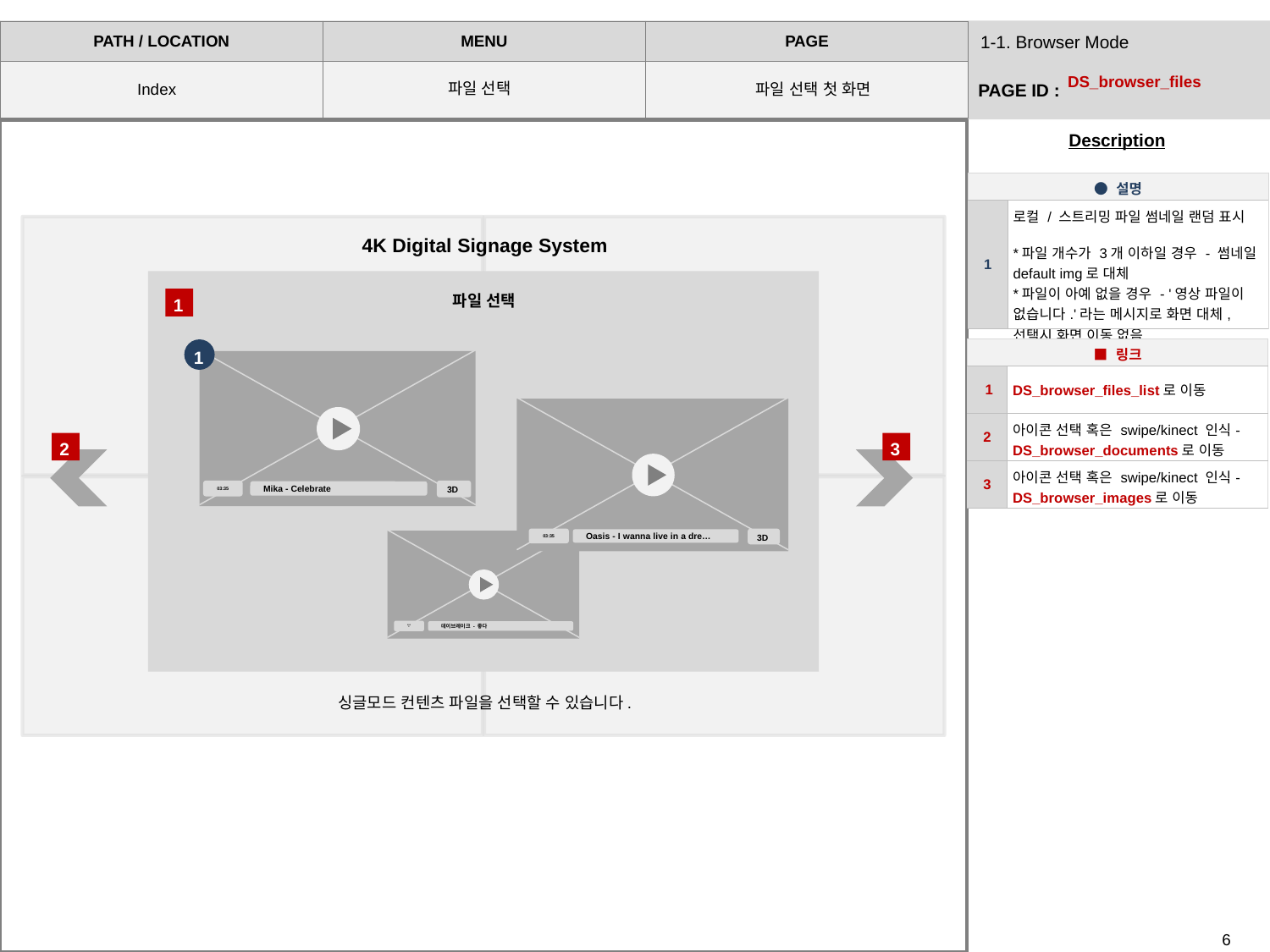

1-1. Browser Mode
DS_browser_files
파일 선택
파일 선택 첫 화면
Index
| ● 설명 |  |
| --- | --- |
| 1 | 로컬 / 스트리밍 파일 썸네일 랜덤 표시 \*파일 개수가 3개 이하일 경우 - 썸네일 default img로 대체 \*파일이 아예 없을 경우 - '영상 파일이 없습니다.'라는 메시지로 화면 대체, 선택시 화면 이동 없음 |

4K Digital Signage System

1

파일 선택
1

| ■ 링크 |  |
| --- | --- |
| 1 | DS\_browser\_files\_list로 이동 |
| 2 | 아이콘 선택 혹은 swipe/kinect 인식-DS\_browser\_documents로 이동 |
| 3 | 아이콘 선택 혹은 swipe/kinect 인식-DS\_browser\_images로 이동 |

2

3

3D

03:35
Mika - Celebrate
3D

03:35
Oasis - I wanna live in a dre…

03:35
데이브레이크 - 좋다
싱글모드 컨텐츠 파일을 선택할 수 있습니다.
6